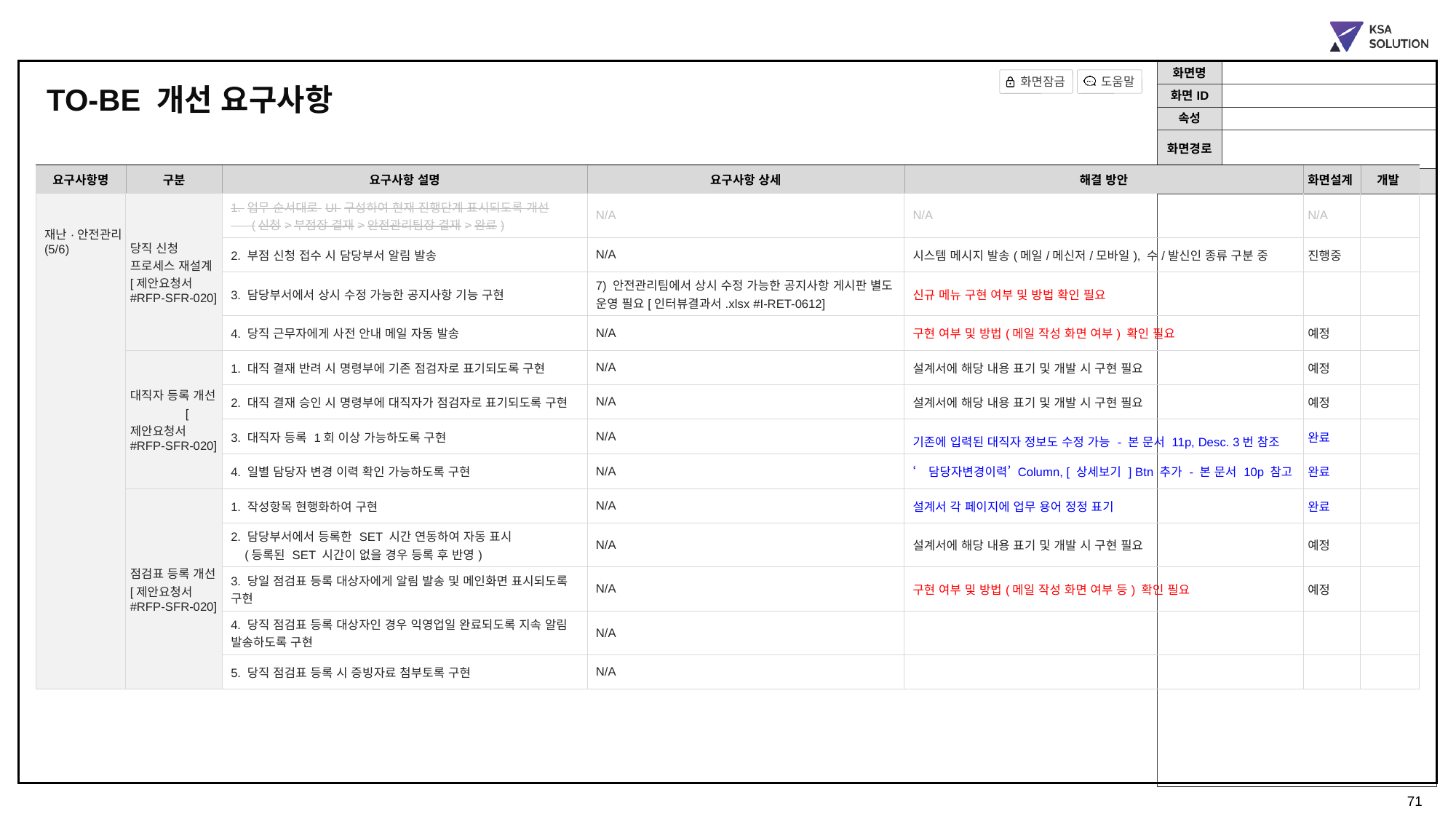

TO-BE 개선 요구사항
| 요구사항명 | 구분 | 요구사항 설명 | 요구사항 상세 | 해결 방안 | 화면설계 | 개발 |
| --- | --- | --- | --- | --- | --- | --- |
| 재난·안전관리 (5/6) | 당직 신청 프로세스 재설계 [제안요청서#RFP-SFR-020] | 1. 업무 순서대로 UI 구성하여 현재 진행단계 표시되도록 개선 (신청>부점장 결재>안전관리팀장 결재>완료) | N/A | N/A | N/A |  |
| 재난·안전관리 (5/6) | 당직 신청 기능 | 2. 부점 신청 접수 시 담당부서 알림 발송 | N/A | 시스템 메시지 발송(메일/메신저/모바일), 수/발신인 종류 구분 중 | 진행중 |  |
|  |  | 3. 담당부서에서 상시 수정 가능한 공지사항 기능 구현 | 7) 안전관리팀에서 상시 수정 가능한 공지사항 게시판 별도 운영 필요[인터뷰결과서.xlsx #I-RET-0612] | 신규 메뉴 구현 여부 및 방법 확인 필요 |  |  |
|  |  | 4. 당직 근무자에게 사전 안내 메일 자동 발송 | N/A | 구현 여부 및 방법(메일 작성 화면 여부) 확인 필요 | 예정 |  |
|  | 대직자 등록 개선 [제안요청서#RFP-SFR-020] | 1. 대직 결재 반려 시 명령부에 기존 점검자로 표기되도록 구현 | N/A | 설계서에 해당 내용 표기 및 개발 시 구현 필요 | 예정 |  |
|  |  | 2. 대직 결재 승인 시 명령부에 대직자가 점검자로 표기되도록 구현 | N/A | 설계서에 해당 내용 표기 및 개발 시 구현 필요 | 예정 |  |
|  |  | 3. 대직자 등록 1회 이상 가능하도록 구현 | N/A | 기존에 입력된 대직자 정보도 수정 가능 - 본 문서 11p, Desc. 3번 참조 | 완료 |  |
|  |  | 4. 일별 담당자 변경 이력 확인 가능하도록 구현 | N/A | ‘담당자변경이력’ Column, [ 상세보기 ] Btn 추가 - 본 문서 10p 참고 | 완료 |  |
|  | 점검표 등록 개선[제안요청서#RFP-SFR-020] | 1. 작성항목 현행화하여 구현 | N/A | 설계서 각 페이지에 업무 용어 정정 표기 | 완료 |  |
|  |  | 2. 담당부서에서 등록한 SET 시간 연동하여 자동 표시 (등록된 SET 시간이 없을 경우 등록 후 반영) | N/A | 설계서에 해당 내용 표기 및 개발 시 구현 필요 | 예정 |  |
|  |  | 3. 당일 점검표 등록 대상자에게 알림 발송 및 메인화면 표시되도록 구현 | N/A | 구현 여부 및 방법(메일 작성 화면 여부 등) 확인 필요 | 예정 |  |
|  |  | 4. 당직 점검표 등록 대상자인 경우 익영업일 완료되도록 지속 알림 발송하도록 구현 | N/A |  |  |  |
|  |  | 5. 당직 점검표 등록 시 증빙자료 첨부토록 구현 | N/A |  |  |  |